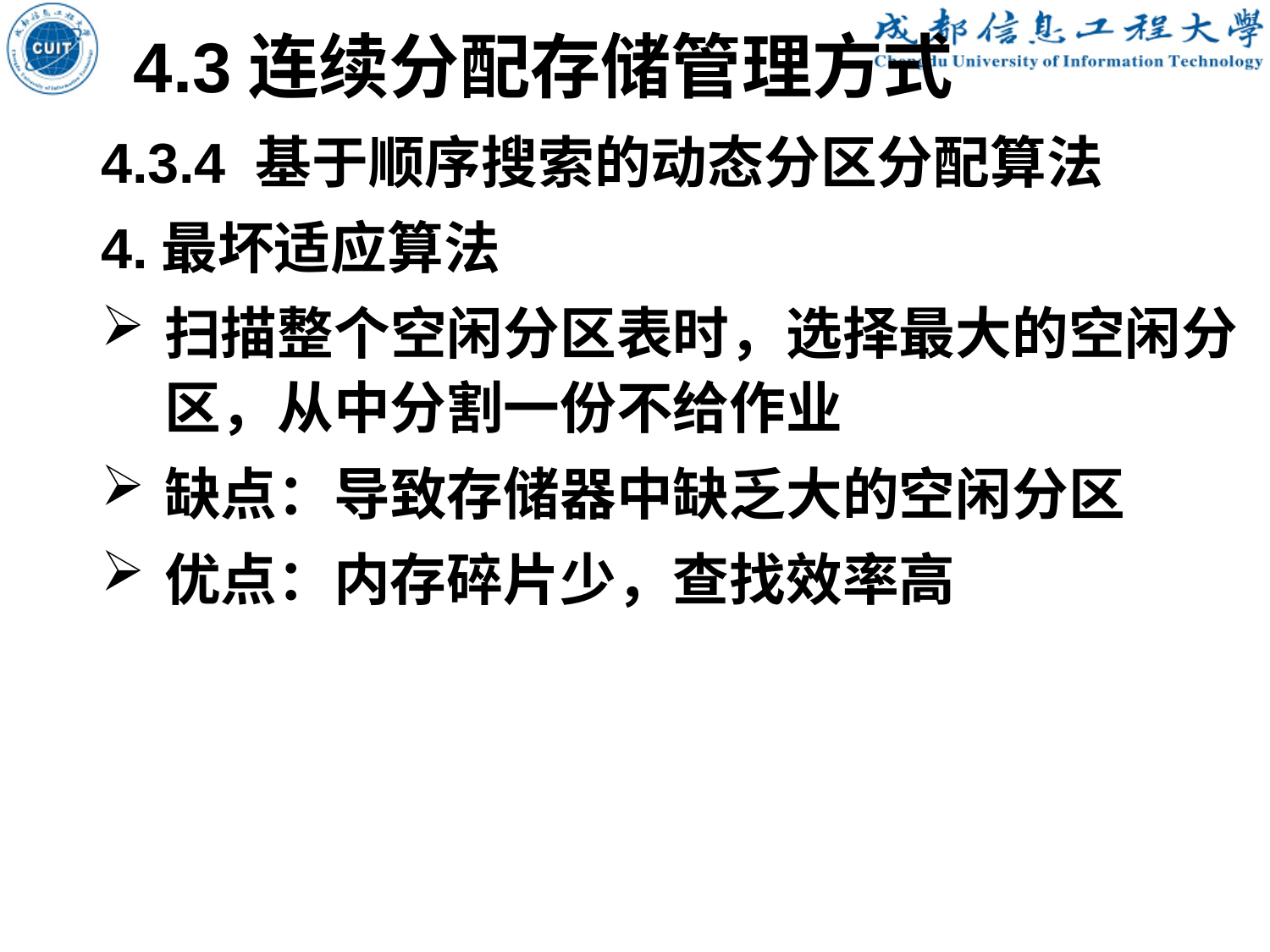

4.3连续分配存储管理方式
4.3.4 基于顺序搜索的动态分区分配算法
4.最坏适应算法
扫描整个空闲分区表时，选择最大的空闲分区，从中分割一份不给作业
缺点：导致存储器中缺乏大的空闲分区
优点：内存碎片少，查找效率高